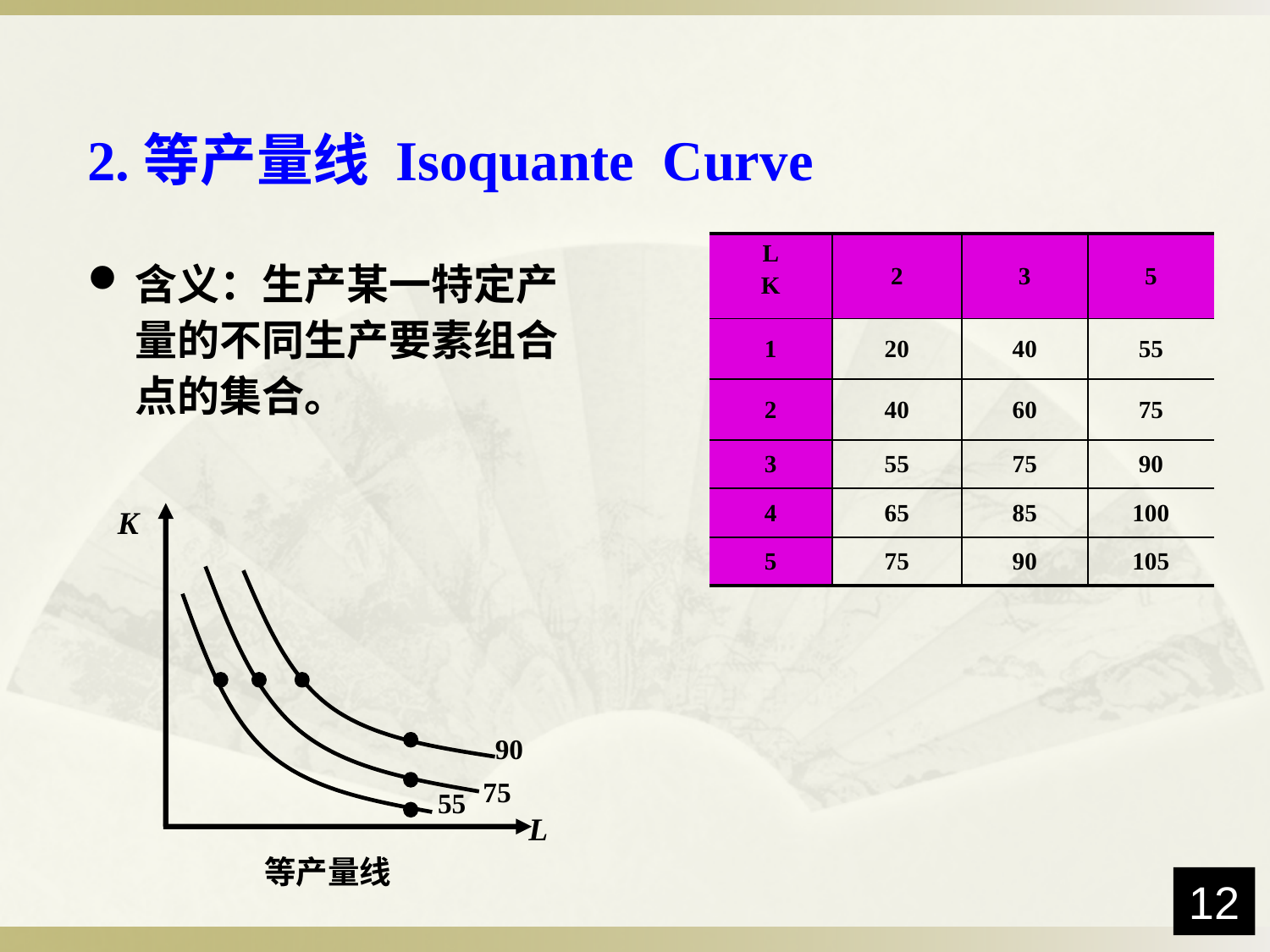

# 2.等产量线 Isoquante  Curve
| L K | 2 | 3 | 5 |
| --- | --- | --- | --- |
| 1 | 20 | 40 | 55 |
| 2 | 40 | 60 | 75 |
| 3 | 55 | 75 | 90 |
| 4 | 65 | 85 | 100 |
| 5 | 75 | 90 | 105 |
含义：生产某一特定产量的不同生产要素组合点的集合。
K

90
75
55
L

等产量线

12